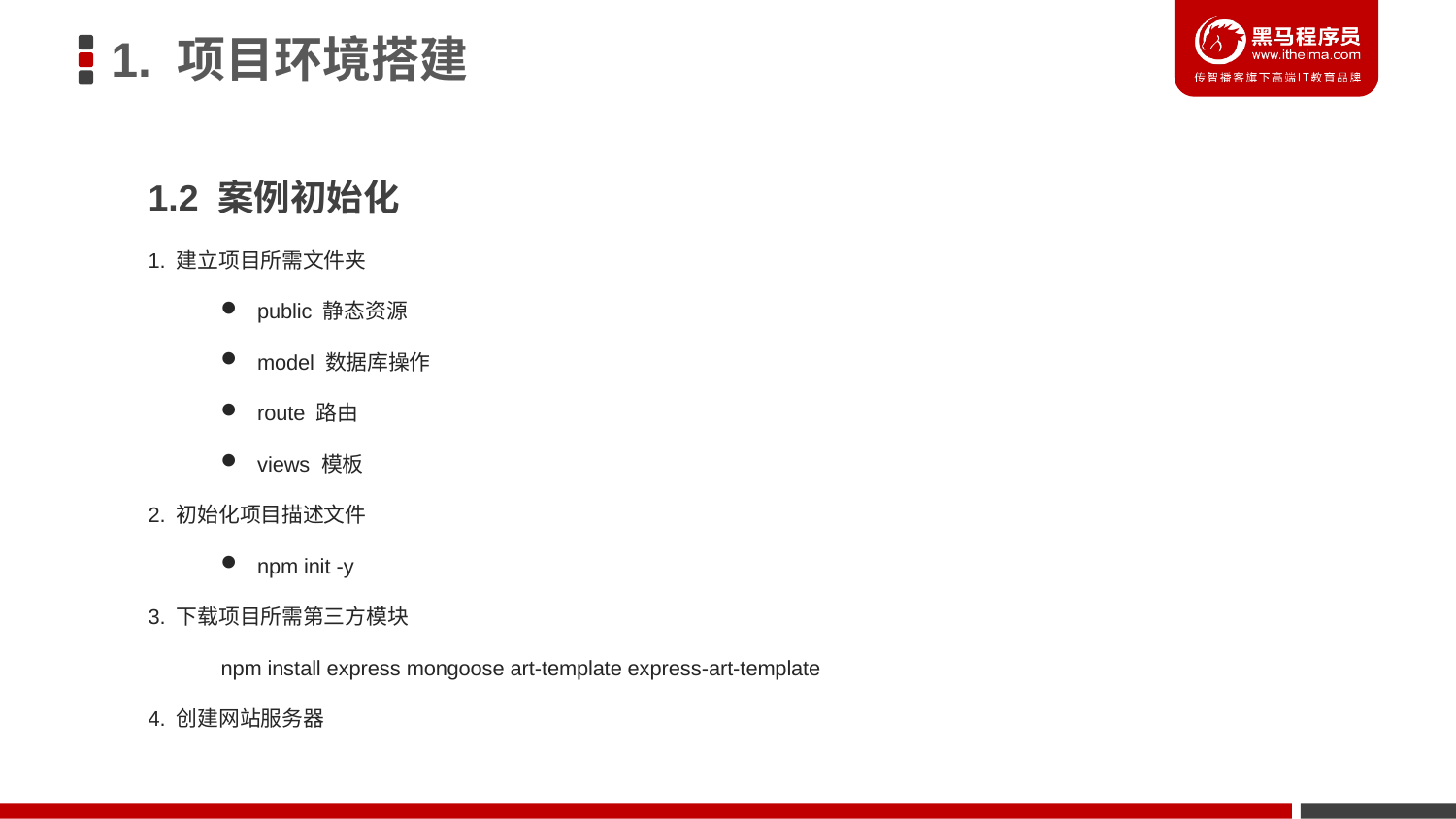

1. 项目环境搭建
1.2 案例初始化
1. 建立项目所需文件夹
public 静态资源
model 数据库操作
route 路由
views 模板
2. 初始化项目描述文件
npm init -y
3. 下载项目所需第三方模块
npm install express mongoose art-template express-art-template
4. 创建网站服务器